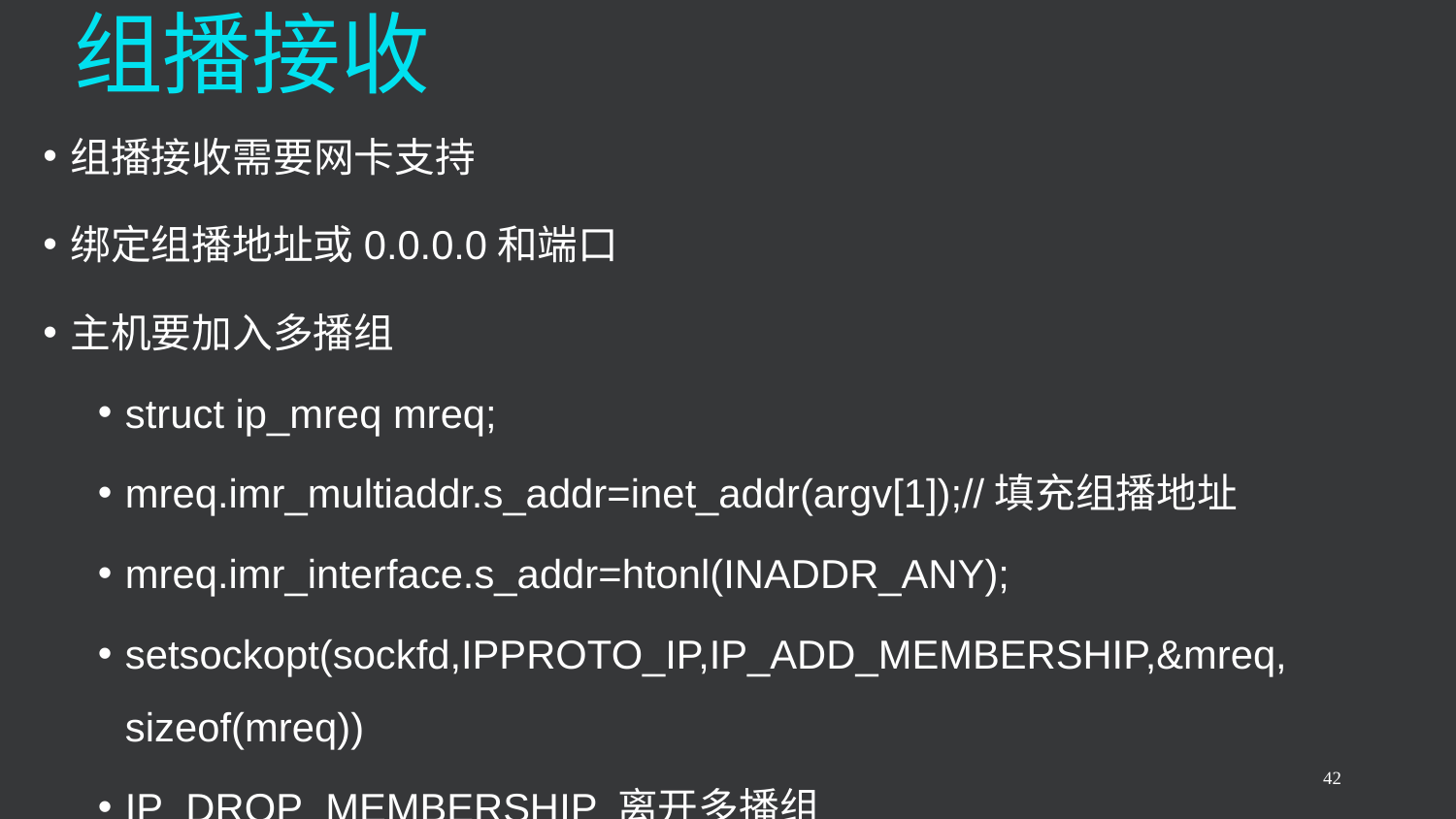

# 组播接收
组播接收需要网卡支持
绑定组播地址或0.0.0.0和端口
主机要加入多播组
struct ip_mreq mreq;
mreq.imr_multiaddr.s_addr=inet_addr(argv[1]);//填充组播地址
mreq.imr_interface.s_addr=htonl(INADDR_ANY);
setsockopt(sockfd,IPPROTO_IP,IP_ADD_MEMBERSHIP,&mreq,sizeof(mreq))
IP_DROP_MEMBERSHIP 离开多播组
42